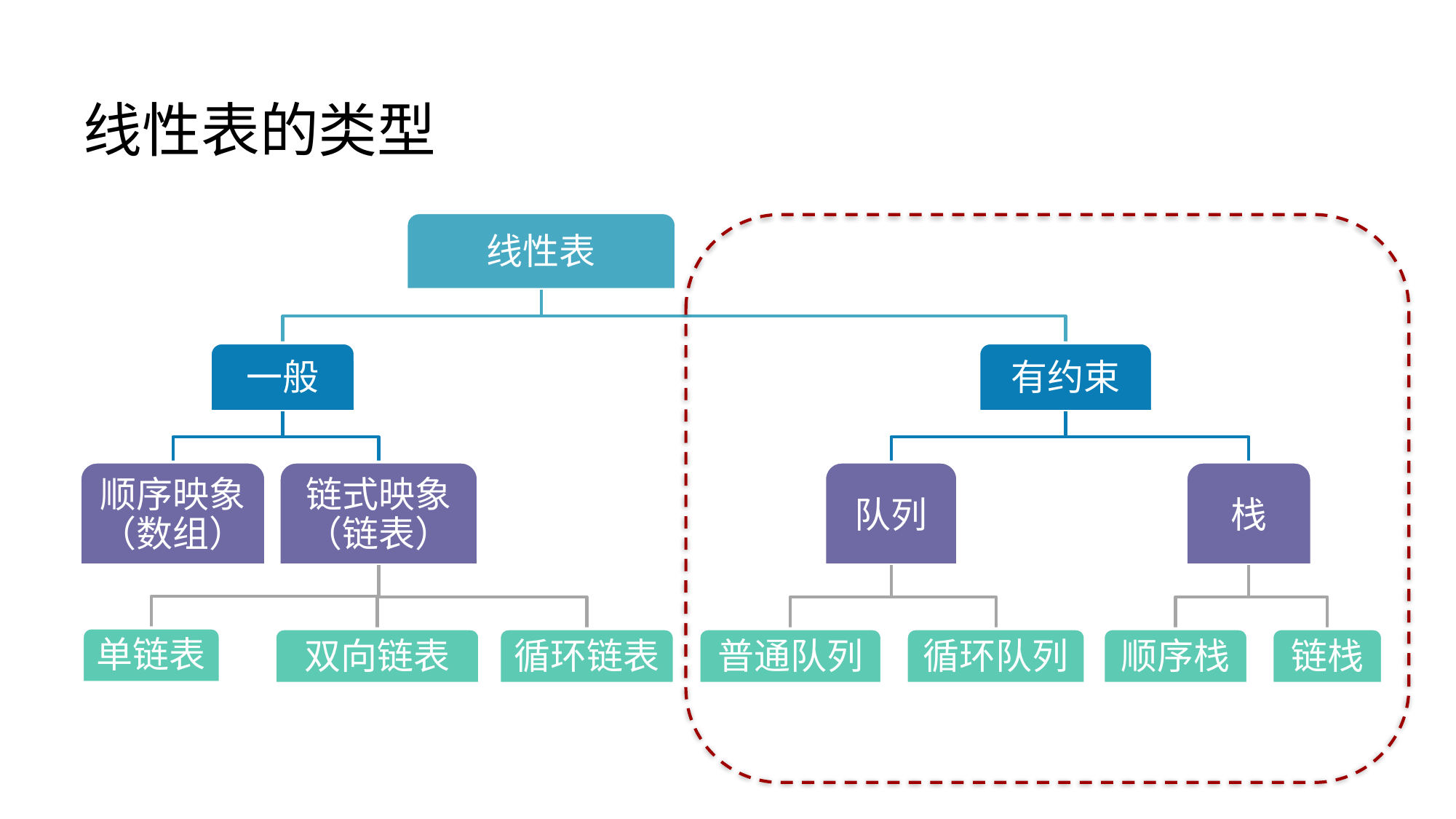

# 线性表的类型
线性表
一般
顺序映象（数组）
链式映象（链表）
单链表
双向链表
循环链表
有约束
队列
普通队列
循环队列
栈
顺序栈
链栈